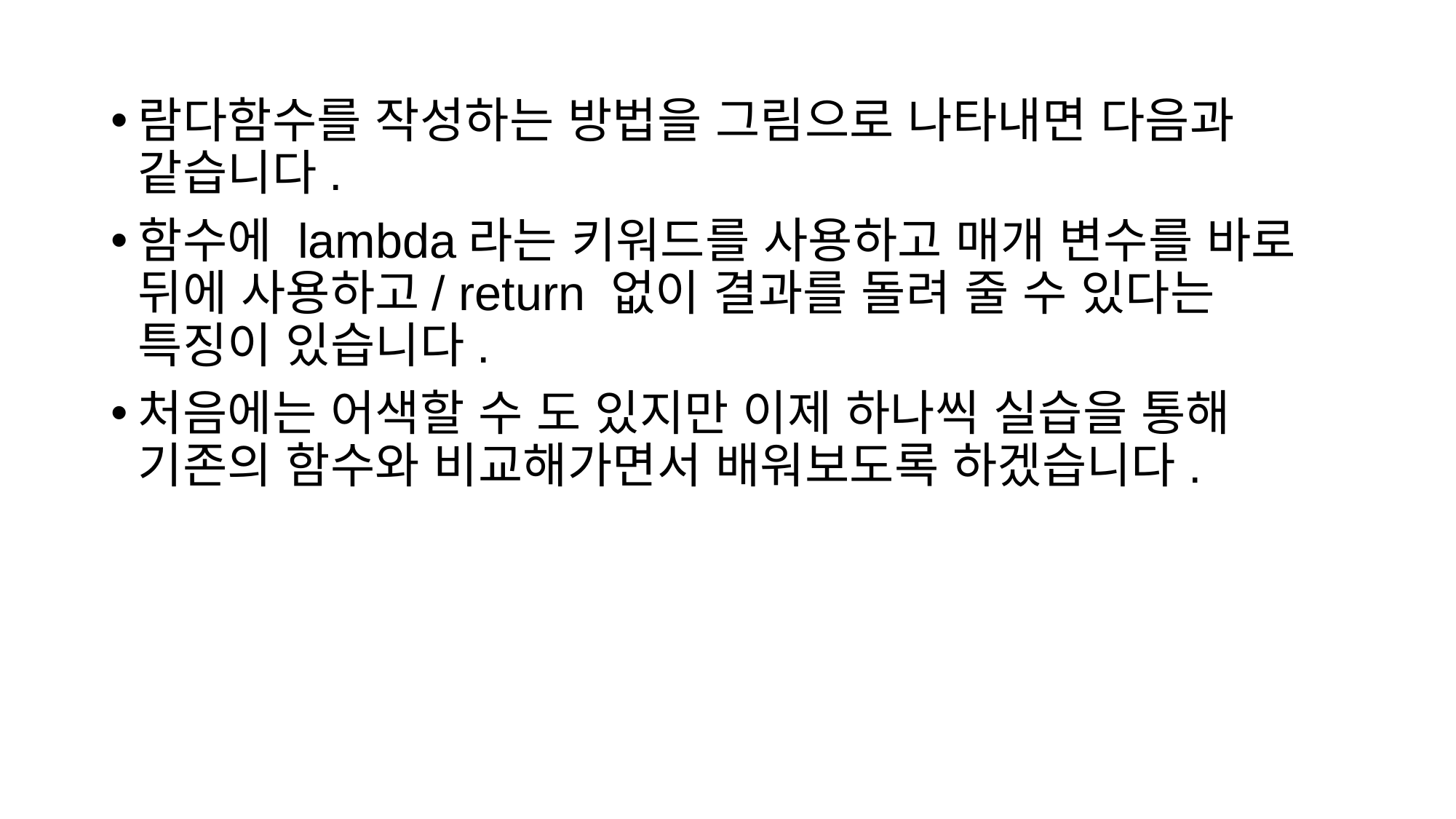

람다함수를 작성하는 방법을 그림으로 나타내면 다음과 같습니다.
함수에 lambda라는 키워드를 사용하고 매개 변수를 바로 뒤에 사용하고/ return 없이 결과를 돌려 줄 수 있다는 특징이 있습니다.
처음에는 어색할 수 도 있지만 이제 하나씩 실습을 통해 기존의 함수와 비교해가면서 배워보도록 하겠습니다.